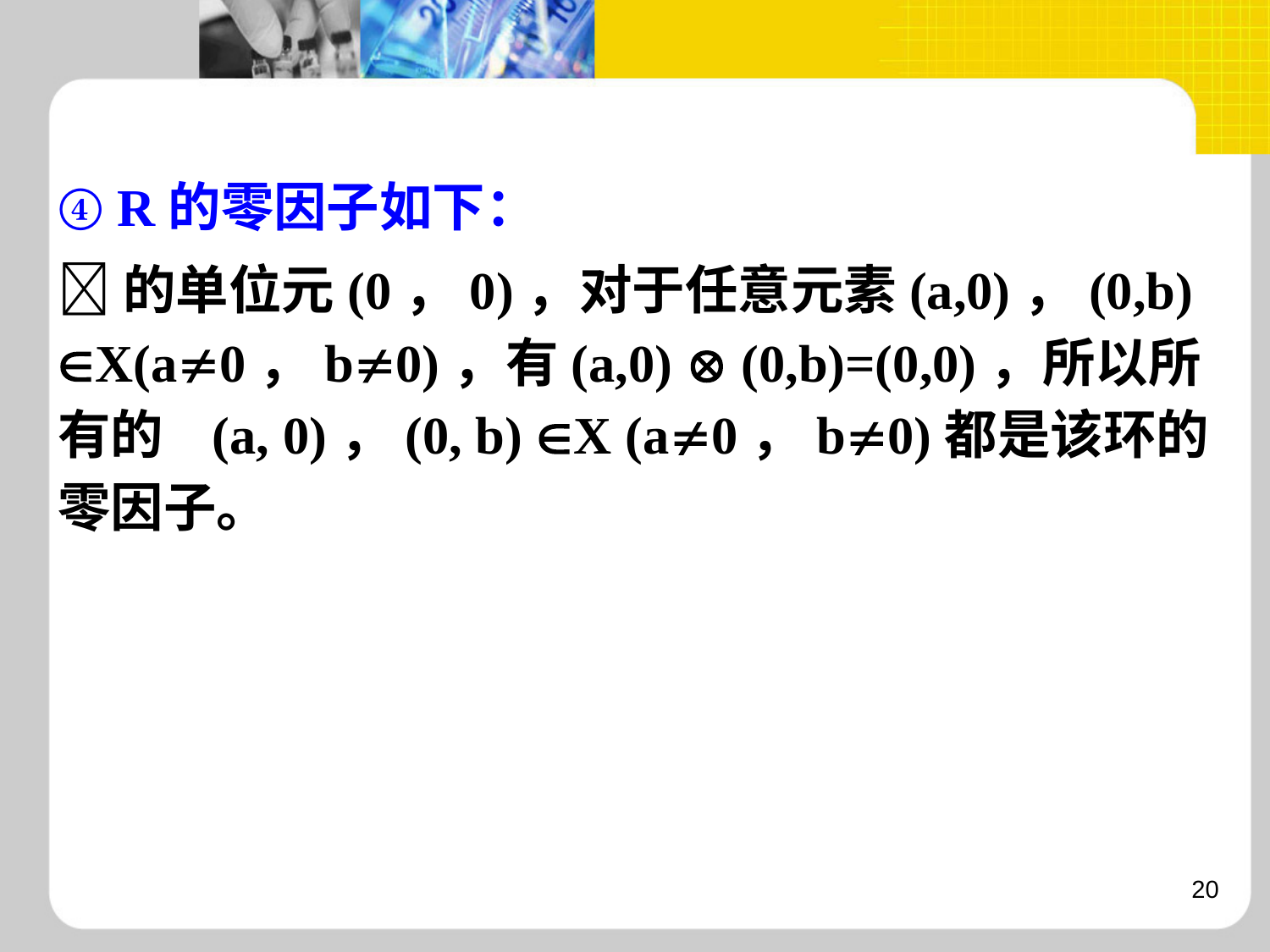

④ R的零因子如下：
⊕的单位元(0，0)，对于任意元素(a,0)，(0,b) ∈X(a≠0，b≠0)，有(a,0) ⊗ (0,b)=(0,0)，所以所有的   (a, 0)，(0, b) ∈X (a≠0，b≠0)都是该环的零因子。

20